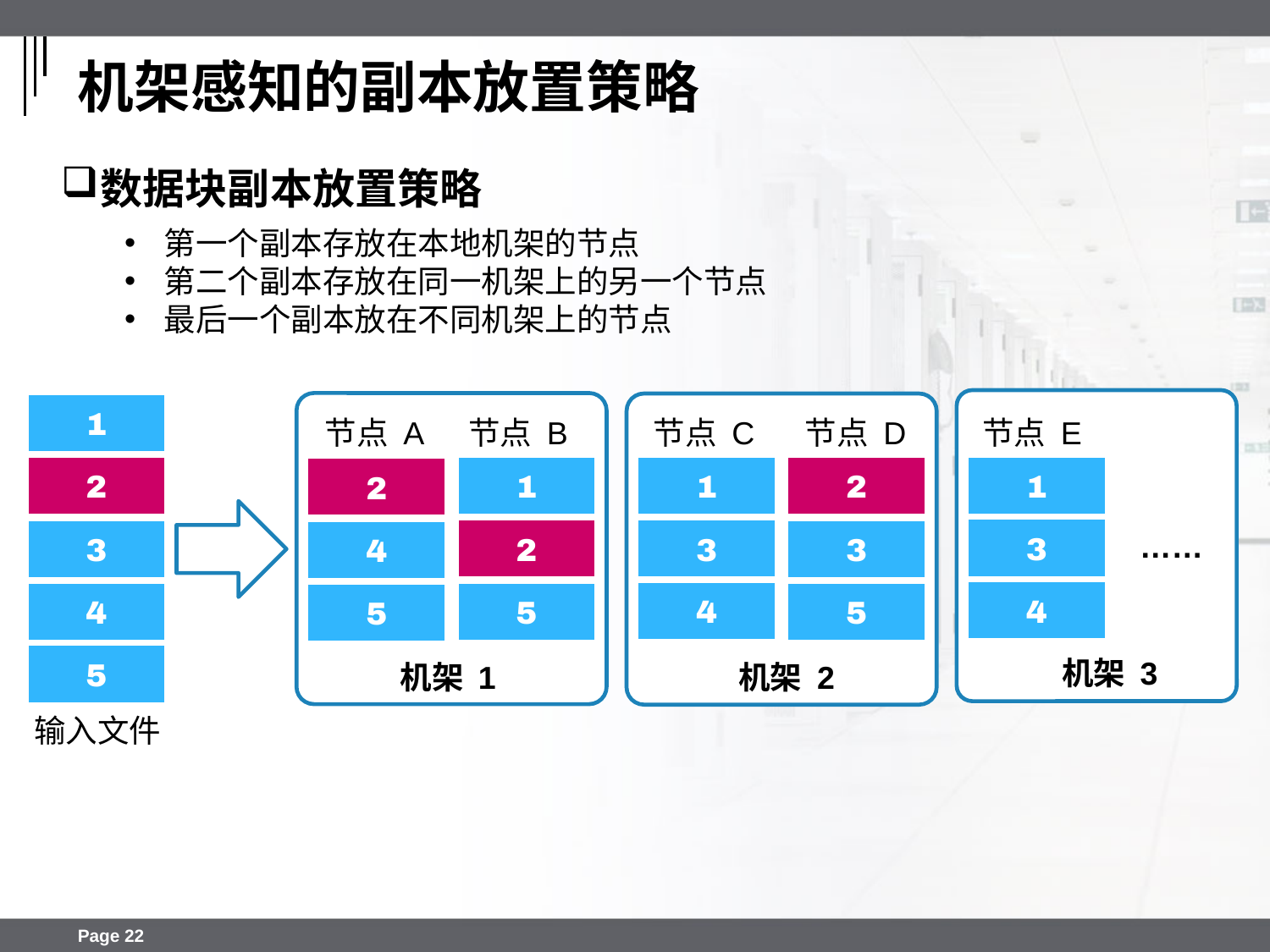

# 机架感知的副本放置策略
数据块副本放置策略
第一个副本存放在本地机架的节点
第二个副本存放在同一机架上的另一个节点
最后一个副本放在不同机架上的节点

1

节点 A
节点 C
节点 E
节点 B
节点 D
1
2
2
1
1
2

3
2
3
3
3
4
……
4
4
4
5
5
5
5
机架 3
机架 1
机架 2
输入文件
Page 22